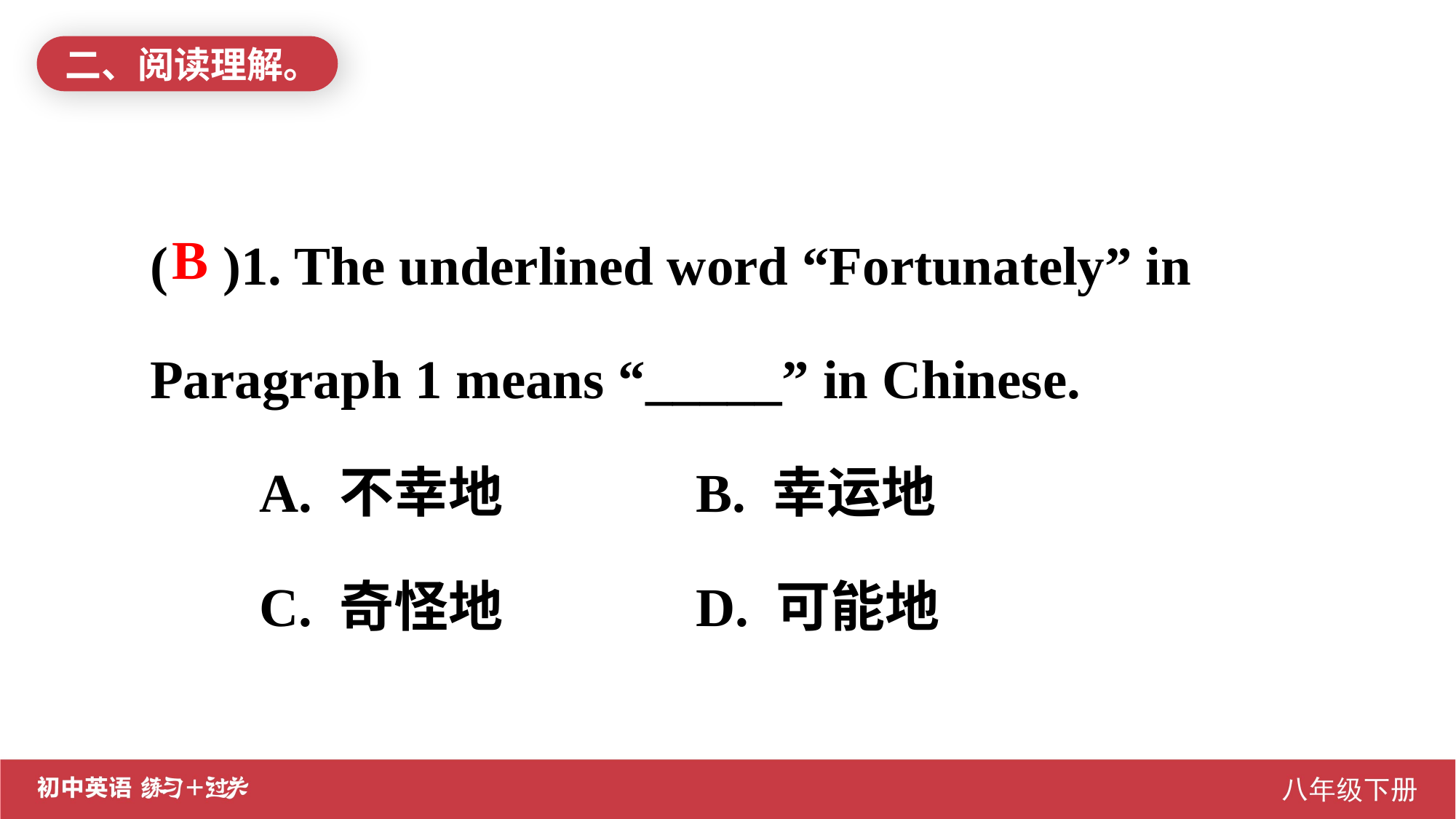

二、阅读理解。
(    )1. The underlined word “Fortunately” in Paragraph 1 means “_____” in Chinese.
	A. 不幸地 		B. 幸运地
C. 奇怪地 		D. 可能地
B